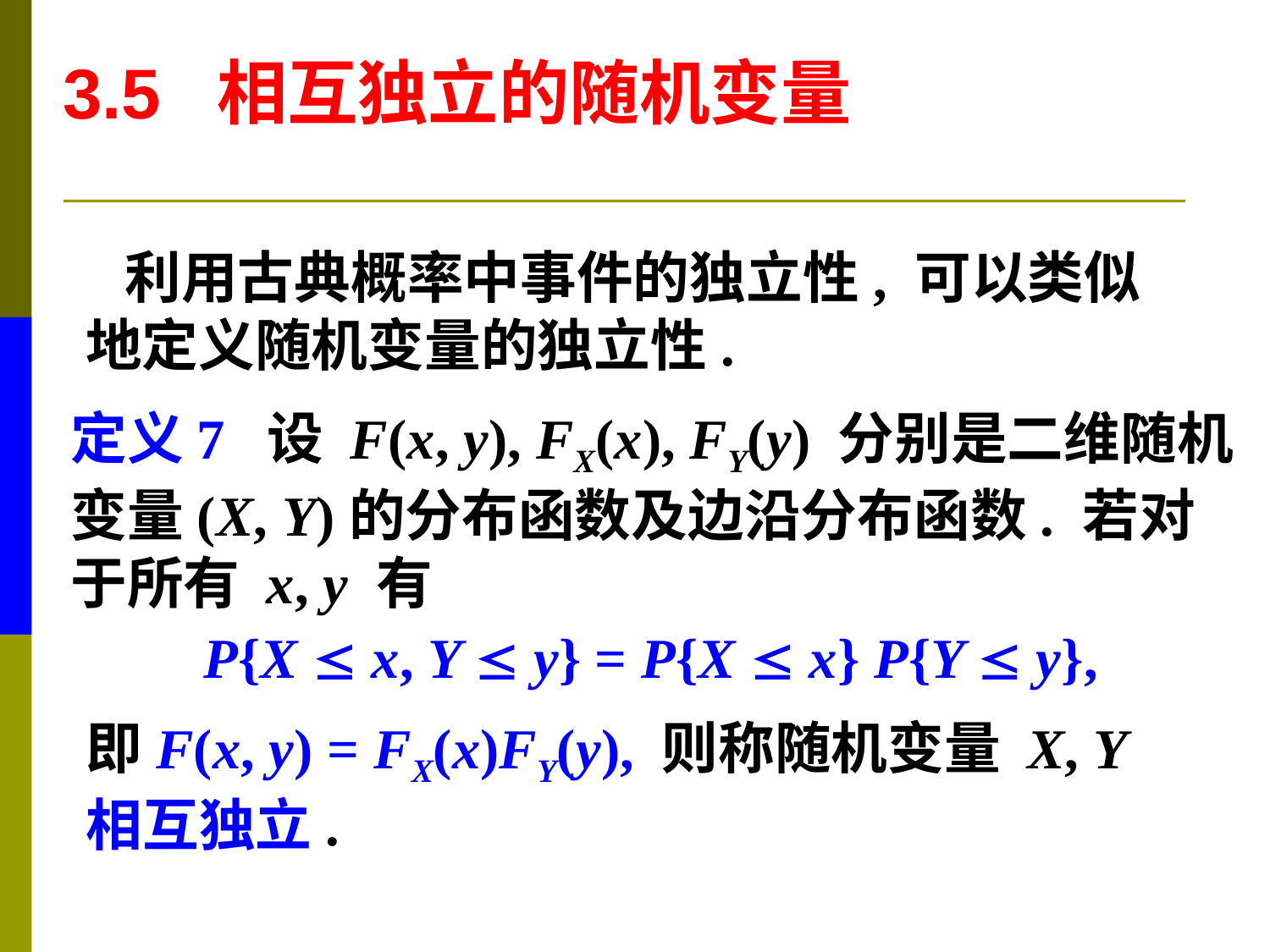

3.5  相互独立的随机变量
  利用古典概率中事件的独立性, 可以类似
地定义随机变量的独立性.
定义7  设 F(x, y), FX(x), FY(y) 分别是二维随机
变量(X, Y)的分布函数及边沿分布函数. 若对
于所有 x, y 有
P{X ≤ x, Y ≤ y} = P{X ≤ x} P{Y ≤ y},
即F(x, y) = FX(x)FY(y), 则称随机变量 X, Y
相互独立.